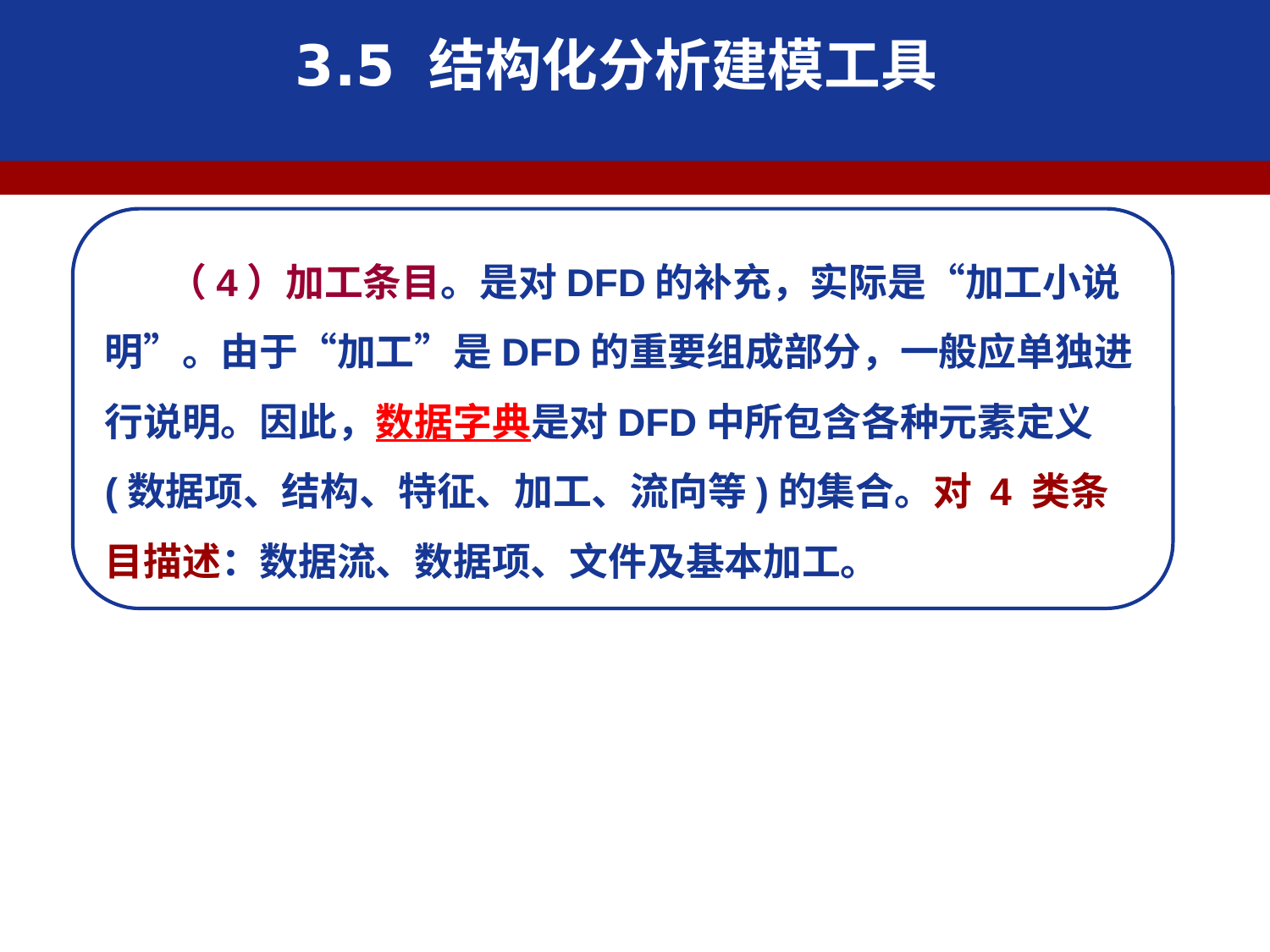

3.5 结构化分析建模工具

（4）加工条目。是对DFD的补充，实际是“加工小说明”。由于“加工”是DFD的重要组成部分，一般应单独进行说明。因此，数据字典是对DFD中所包含各种元素定义(数据项、结构、特征、加工、流向等)的集合。对 4 类条目描述：数据流、数据项、文件及基本加工。